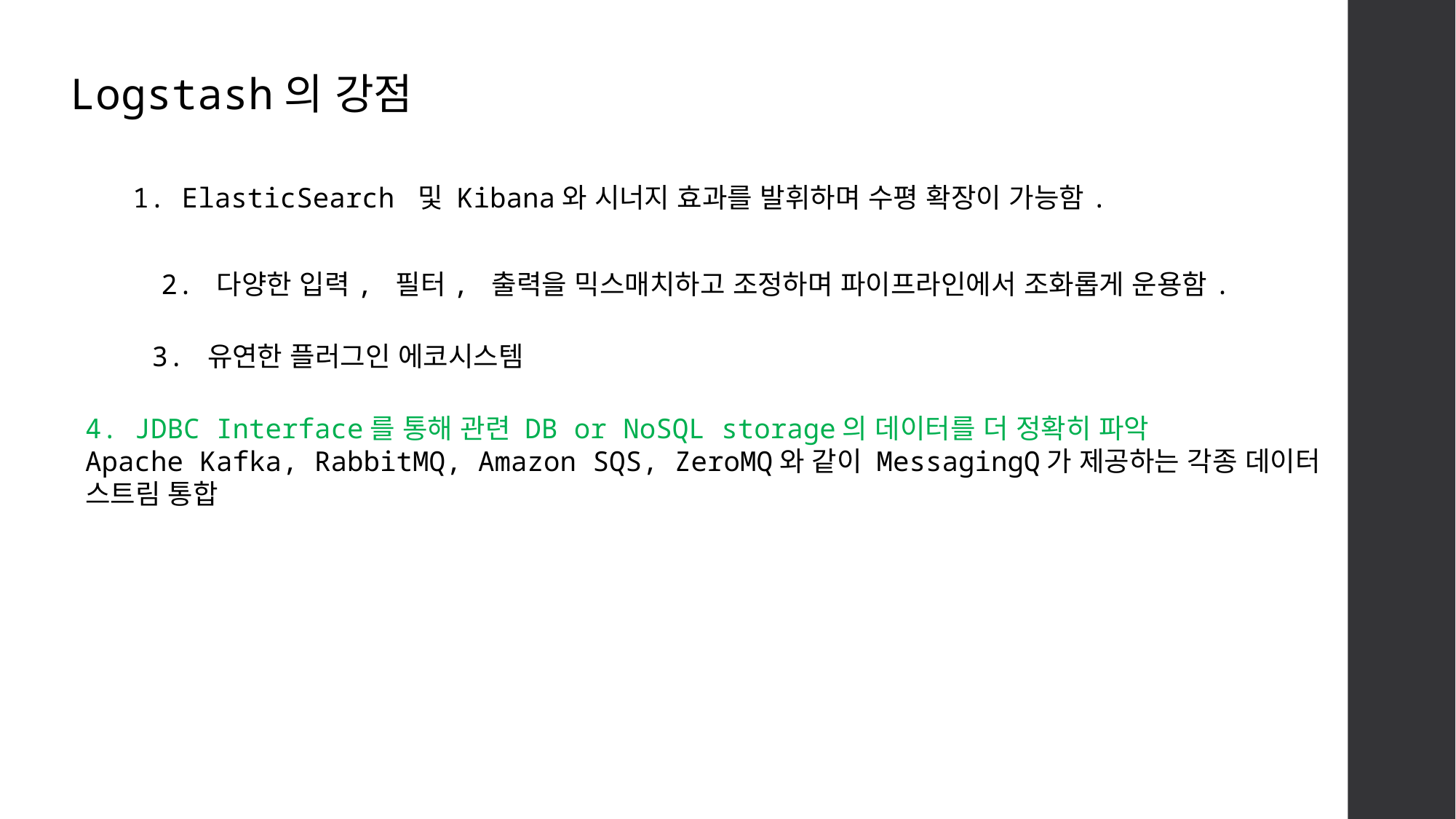

Logstash의 강점
1. ElasticSearch 및 Kibana와 시너지 효과를 발휘하며 수평 확장이 가능함.
2. 다양한 입력, 필터, 출력을 믹스매치하고 조정하며 파이프라인에서 조화롭게 운용함.
3. 유연한 플러그인 에코시스템
4. JDBC Interface를 통해 관련 DB or NoSQL storage의 데이터를 더 정확히 파악
Apache Kafka, RabbitMQ, Amazon SQS, ZeroMQ와 같이 MessagingQ가 제공하는 각종 데이터
스트림 통합